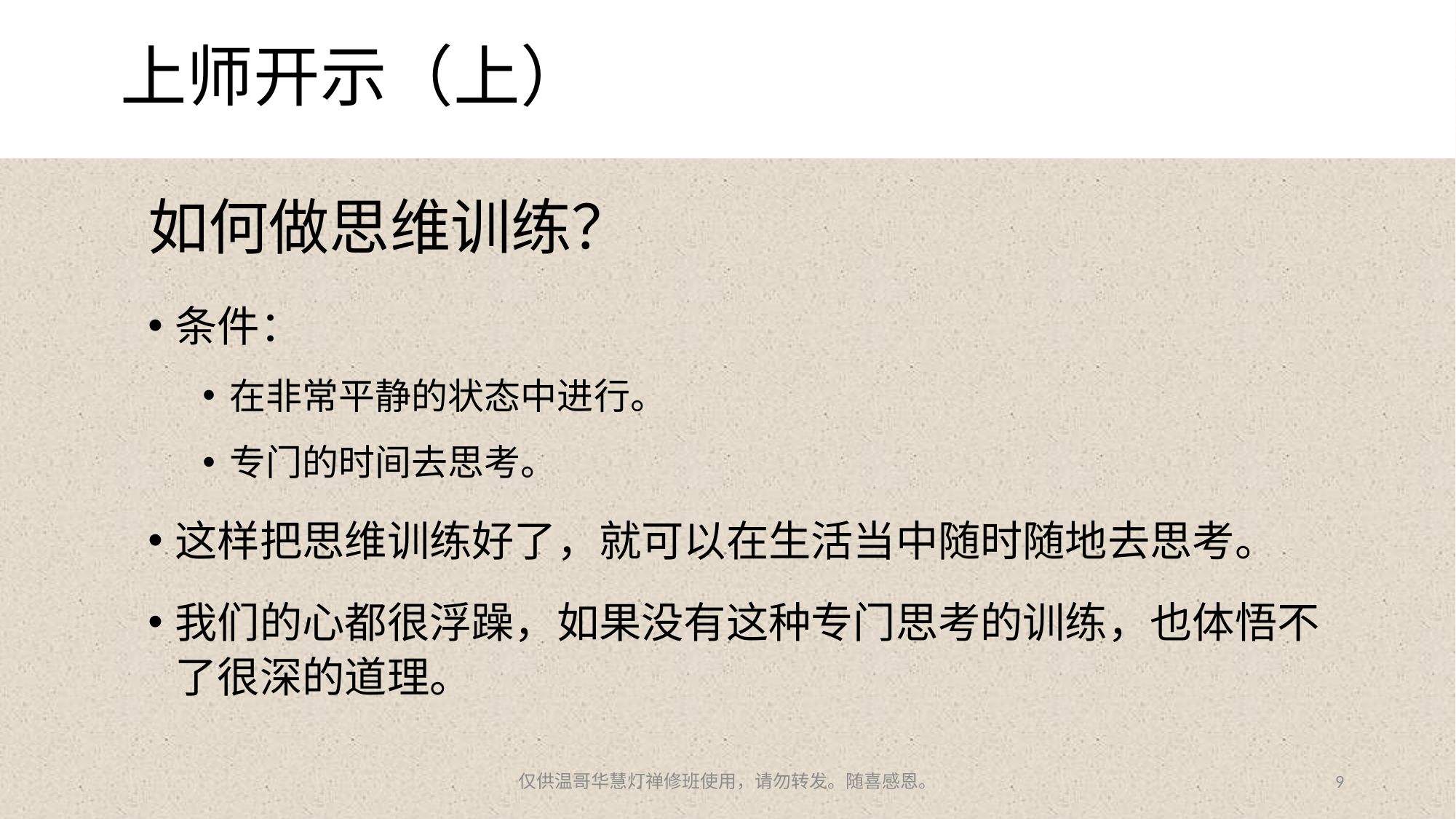

# 上师开示（上）
如何做思维训练？
条件：
在非常平静的状态中进行。
专门的时间去思考。
这样把思维训练好了，就可以在生活当中随时随地去思考。
我们的心都很浮躁，如果没有这种专门思考的训练，也体悟不了很深的道理。

仅供温哥华慧灯禅修班使用，请勿转发。随喜感恩。
9